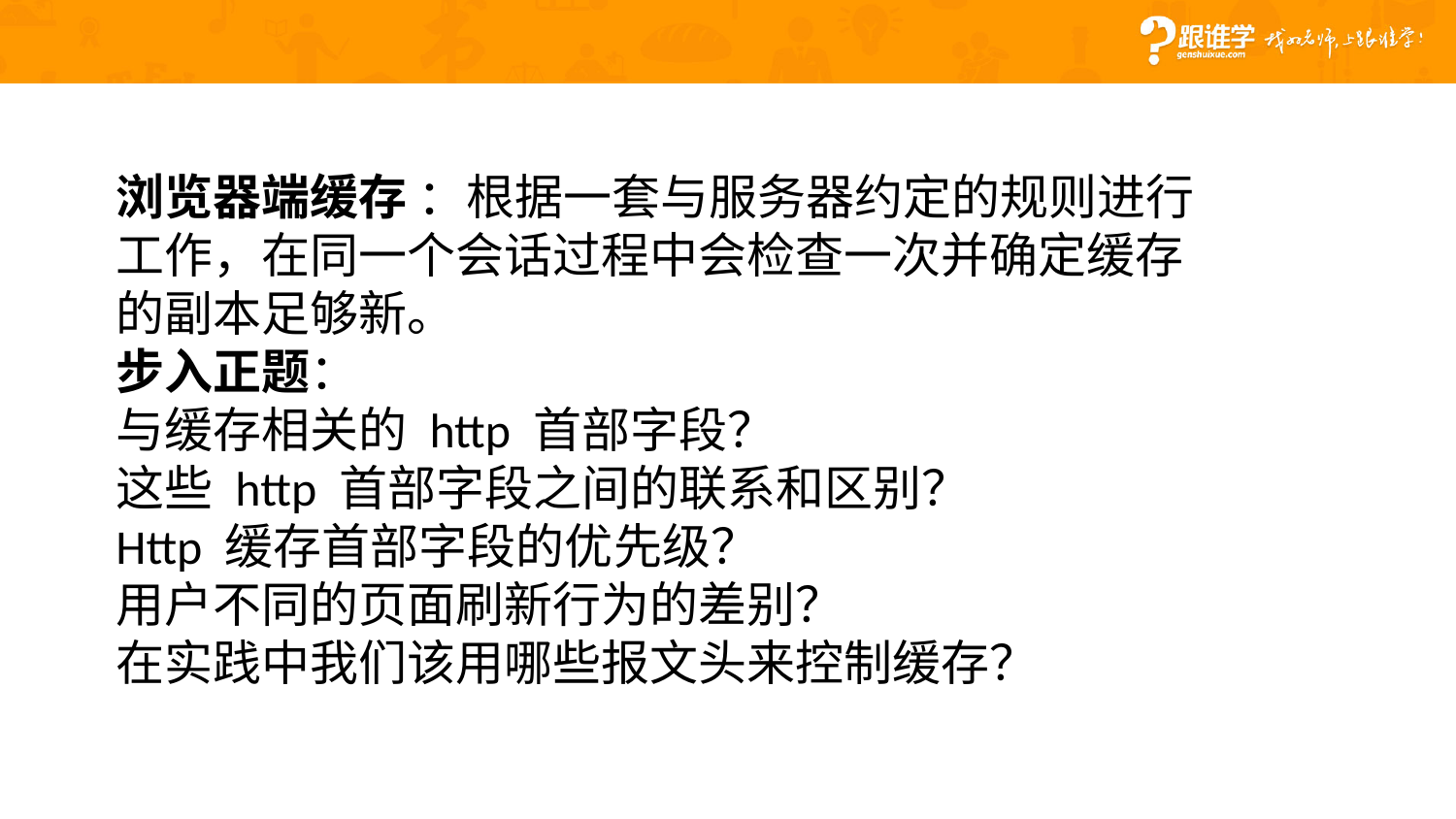

浏览器端缓存 ：根据一套与服务器约定的规则进行工作，在同一个会话过程中会检查一次并确定缓存的副本足够新。
步入正题：
与缓存相关的 http 首部字段？
这些 http 首部字段之间的联系和区别？
Http 缓存首部字段的优先级？
用户不同的页面刷新行为的差别？
在实践中我们该用哪些报文头来控制缓存？